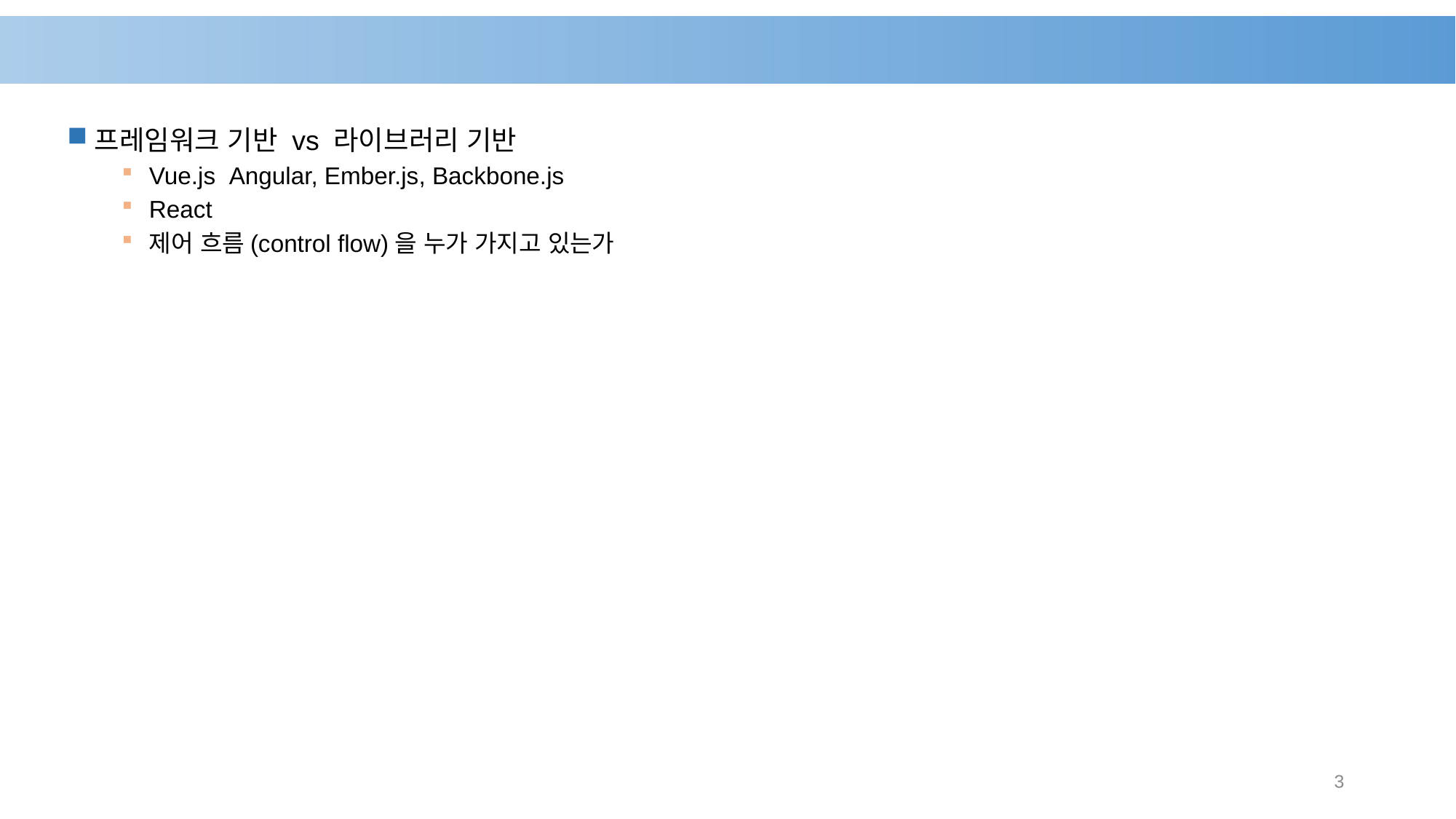

#
프레임워크 기반 vs 라이브러리 기반
Vue.js  Angular, Ember.js, Backbone.js
React
제어 흐름(control flow)을 누가 가지고 있는가
3